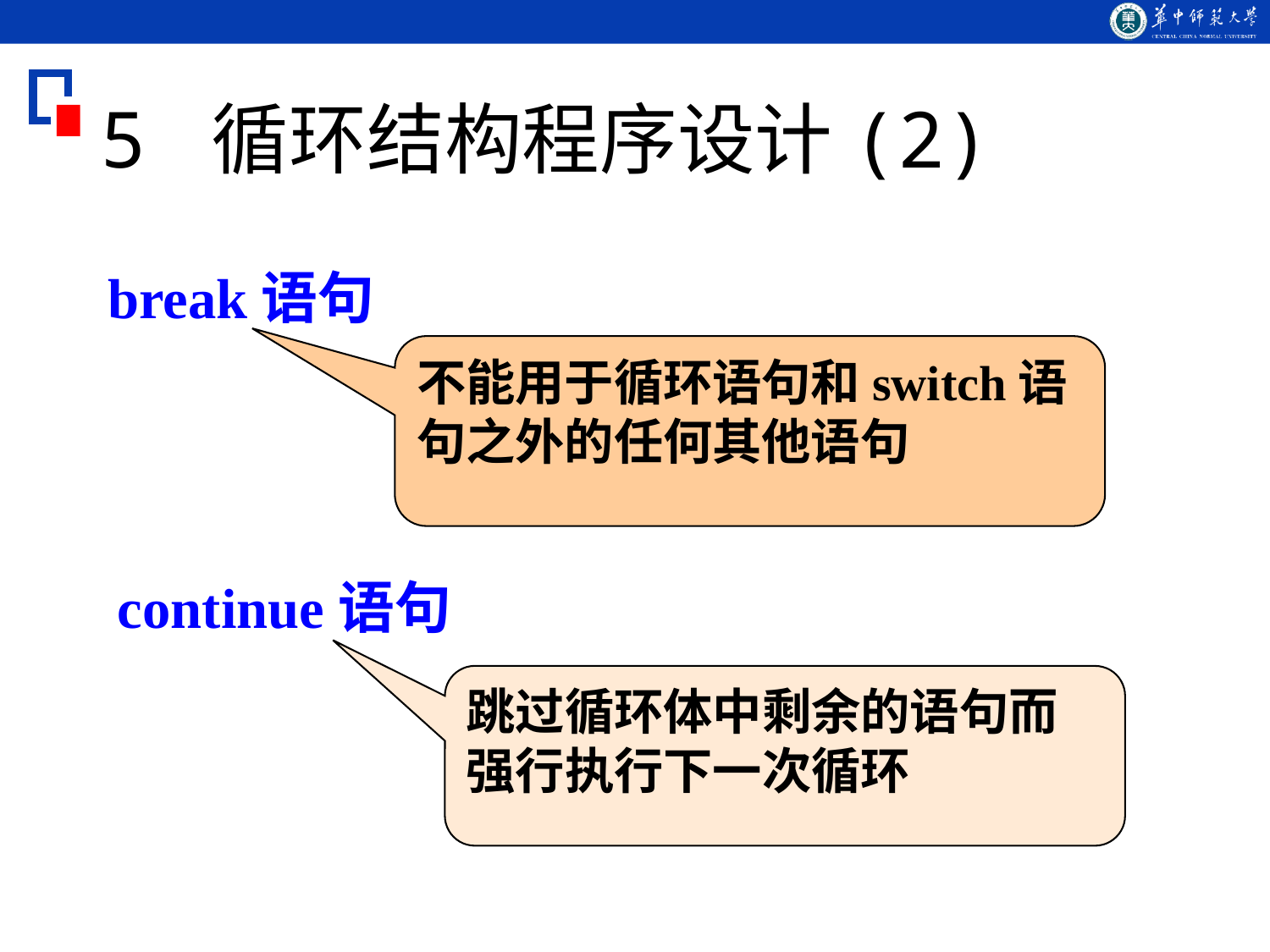

# 5 循环结构程序设计(2)
break语句
不能用于循环语句和switch语句之外的任何其他语句
continue语句
跳过循环体中剩余的语句而强行执行下一次循环